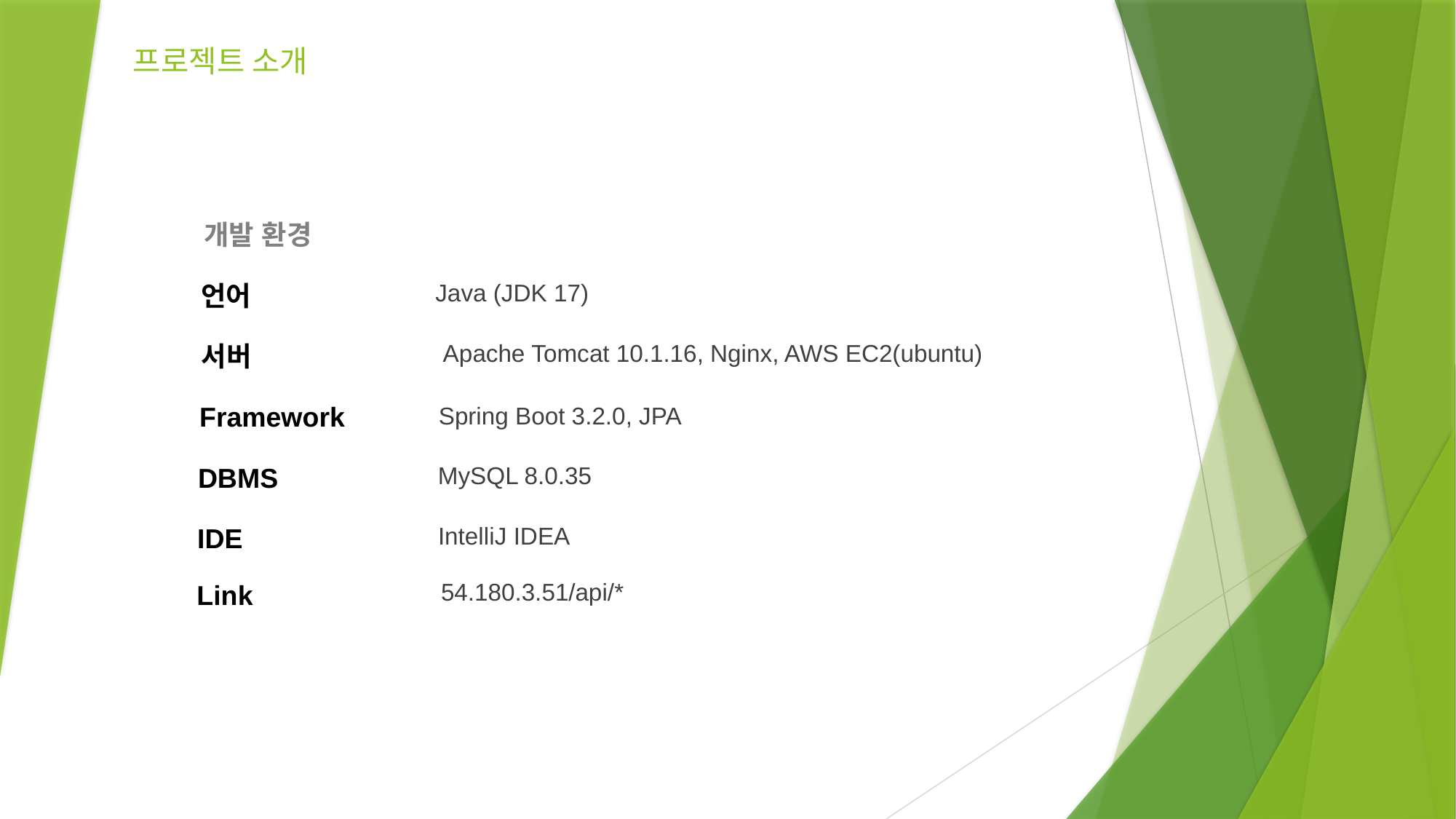

# 프로젝트 소개
개발 환경
Java (JDK 17)
언어
Apache Tomcat 10.1.16, Nginx, AWS EC2(ubuntu)
서버
Framework
Spring Boot 3.2.0, JPA
MySQL 8.0.35
DBMS
IntelliJ IDEA
IDE
54.180.3.51/api/*
Link